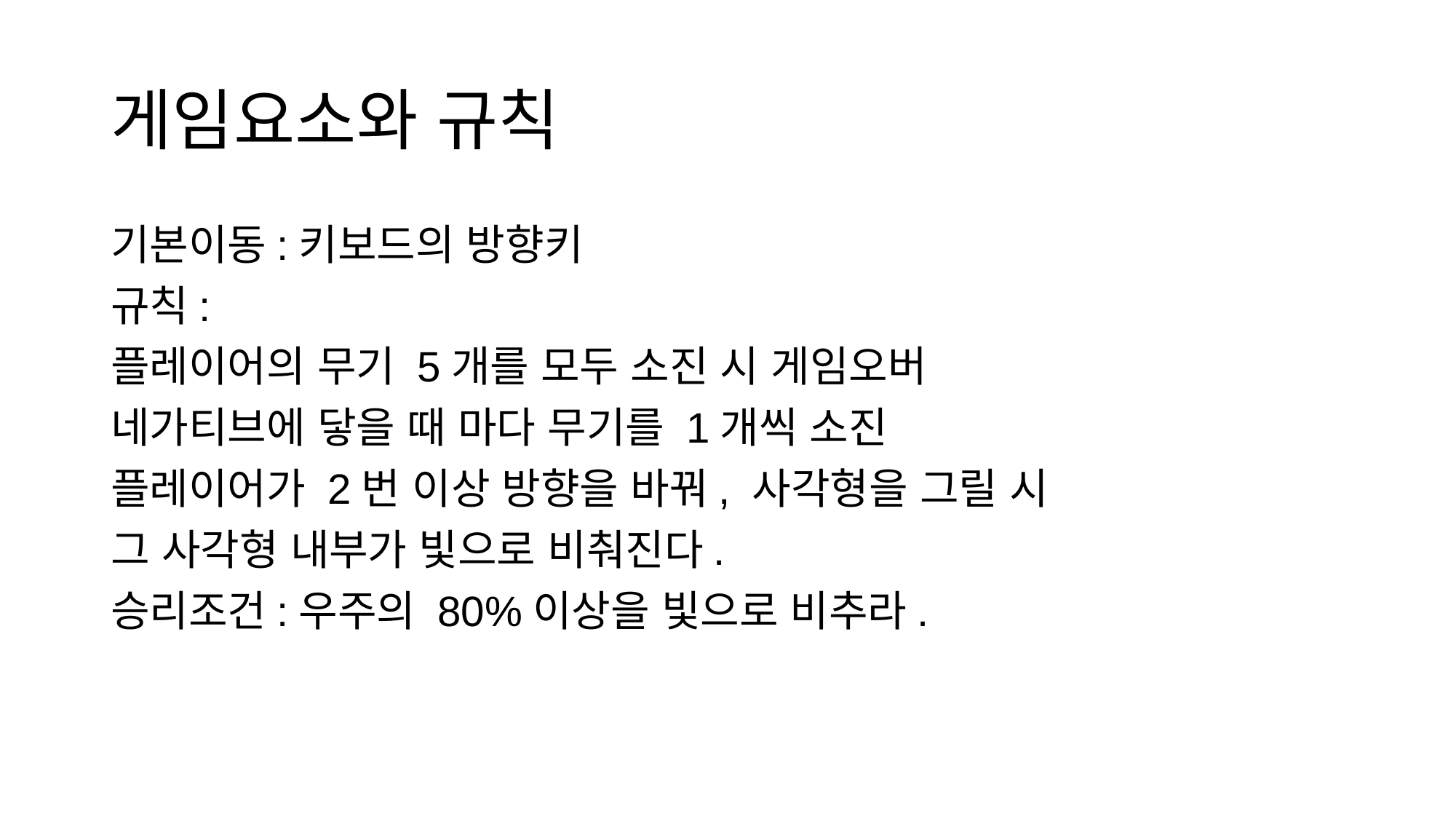

# 게임요소와 규칙
기본이동:키보드의 방향키
규칙:
플레이어의 무기 5개를 모두 소진 시 게임오버
네가티브에 닿을 때 마다 무기를 1개씩 소진
플레이어가 2번 이상 방향을 바꿔, 사각형을 그릴 시
그 사각형 내부가 빛으로 비춰진다.
승리조건:우주의 80%이상을 빛으로 비추라.